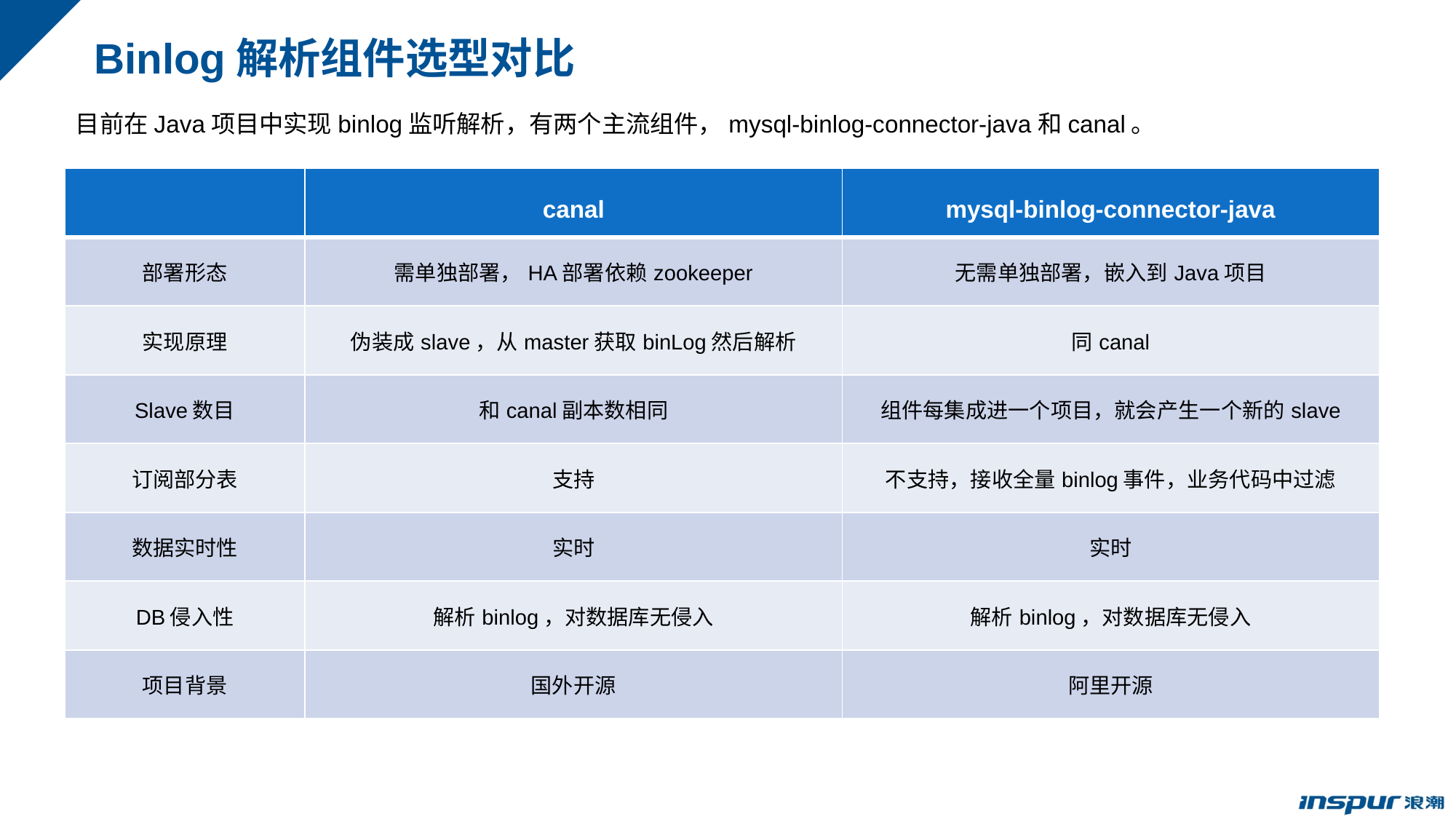

# Binlog解析组件选型对比
目前在Java项目中实现binlog监听解析，有两个主流组件，mysql-binlog-connector-java和canal。
|  | canal | mysql-binlog-connector-java |
| --- | --- | --- |
| 部署形态 | 需单独部署，HA部署依赖zookeeper | 无需单独部署，嵌入到Java项目 |
| 实现原理 | 伪装成slave，从master获取binLog然后解析 | 同canal |
| Slave数目 | 和canal副本数相同 | 组件每集成进一个项目，就会产生一个新的slave |
| 订阅部分表 | 支持 | 不支持，接收全量binlog事件，业务代码中过滤 |
| 数据实时性 | 实时 | 实时 |
| DB侵入性 | 解析binlog，对数据库无侵入 | 解析binlog，对数据库无侵入 |
| 项目背景 | 国外开源 | 阿里开源 |